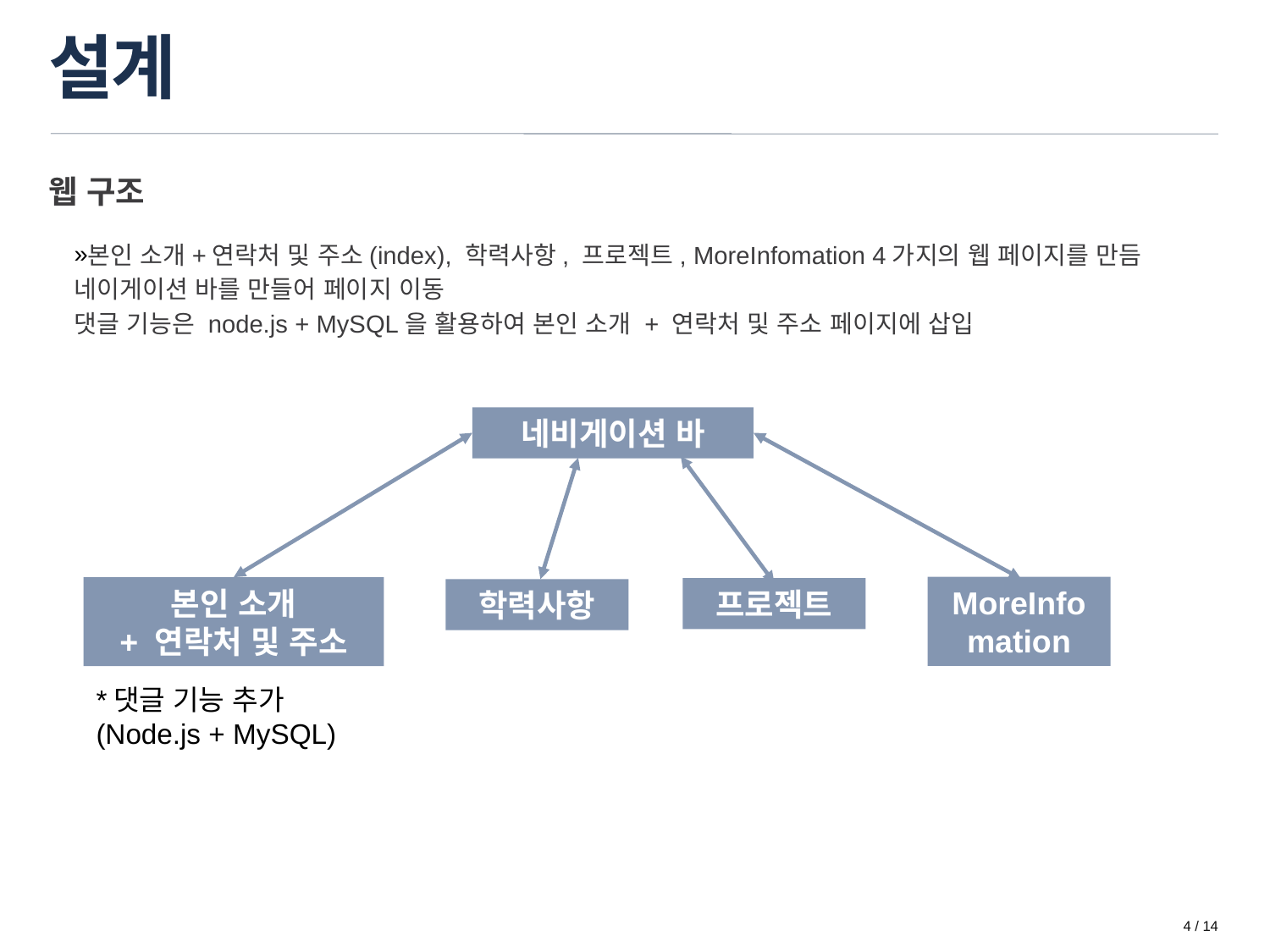

# 설계
웹 구조
본인 소개+연락처 및 주소(index), 학력사항, 프로젝트, MoreInfomation 4가지의 웹 페이지를 만듬
네이게이션 바를 만들어 페이지 이동
댓글 기능은 node.js + MySQL을 활용하여 본인 소개 + 연락처 및 주소 페이지에 삽입

네비게이션 바
MoreInfomation
본인 소개
+ 연락처 및 주소
프로젝트
학력사항
*댓글 기능 추가
(Node.js + MySQL)

4 / 14